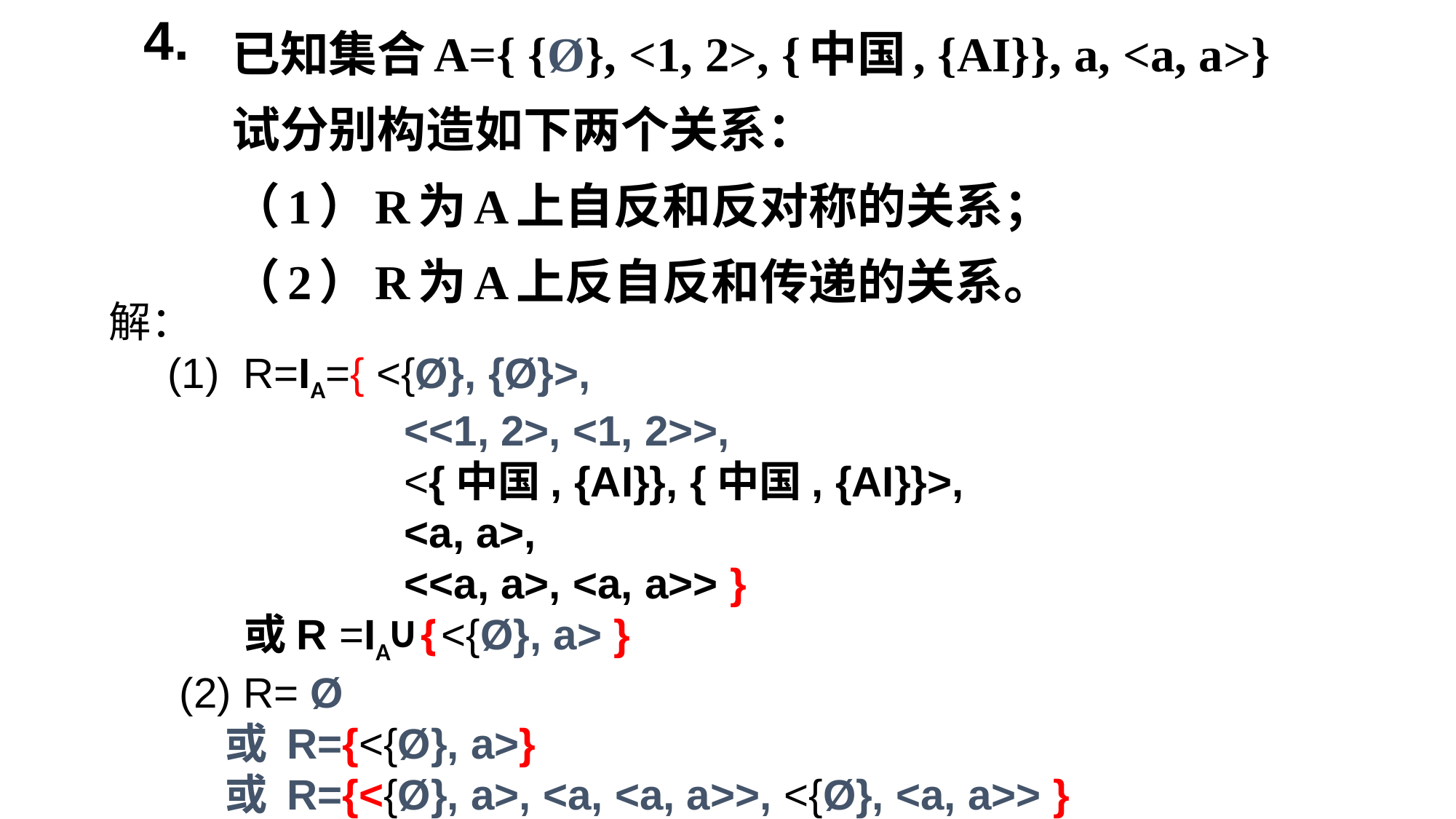

4.
已知集合A={ {Ø}, <1, 2>, {中国, {AI}}, a, <a, a>}
试分别构造如下两个关系：
（1）R为A上自反和反对称的关系；
（2）R为A上反自反和传递的关系。

解：
     (1)  R=IA={ <{Ø}, {Ø}>,
                         <<1, 2>, <1, 2>>,
                         <{中国, {AI}}, {中国, {AI}}>,
                         <a, a>,
                         <<a, a>, <a, a>> }
             或R =IA∪{<{Ø}, a> }
      (2) R= Ø
           或 R={<{Ø}, a>}
           或 R={<{Ø}, a>, <a, <a, a>>, <{Ø}, <a, a>> }